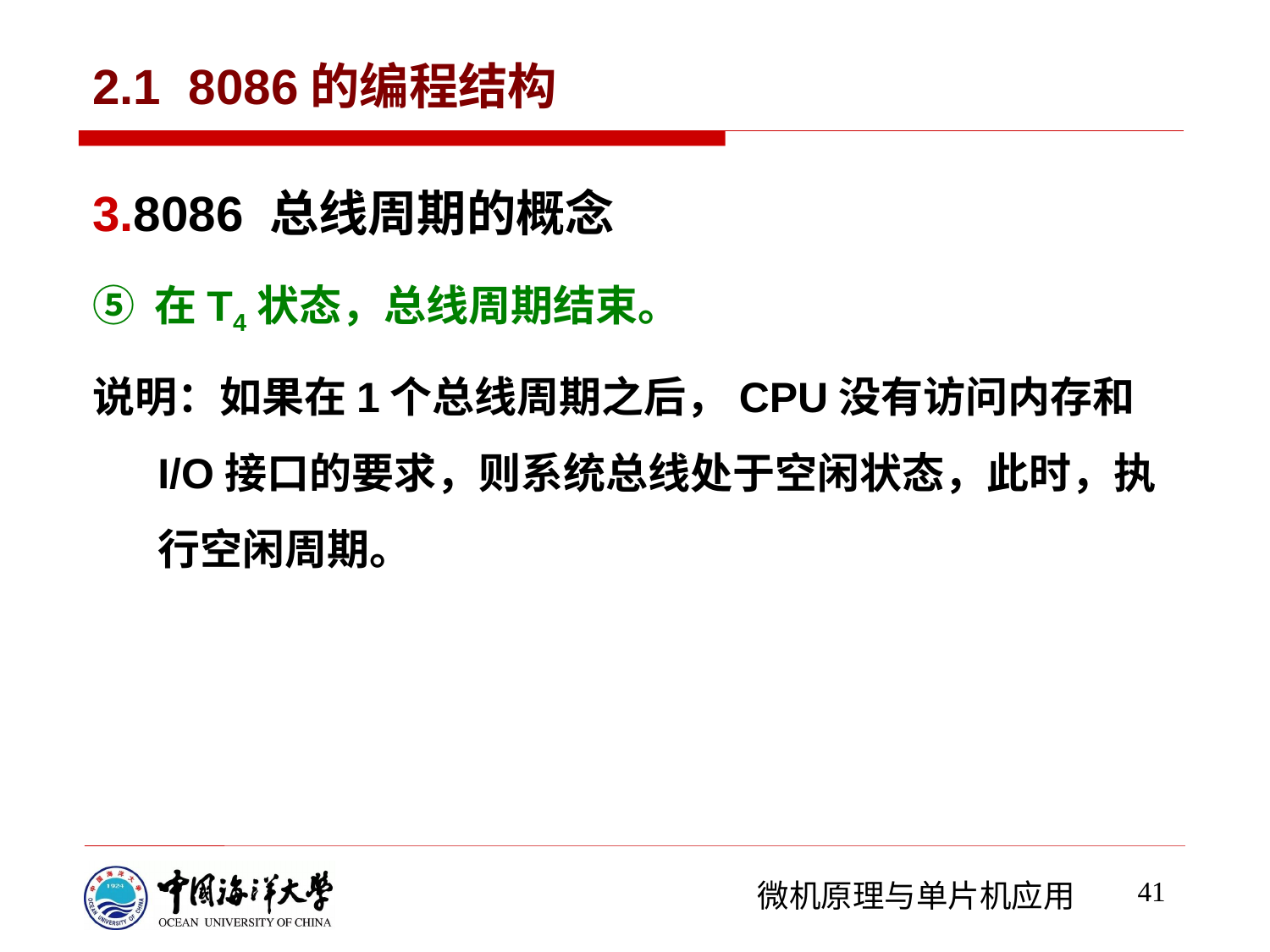

# 2.1  8086的编程结构
8086 总线周期的概念
⑤ 在T4状态，总线周期结束。
说明：如果在1个总线周期之后，CPU没有访问内存和I/O接口的要求，则系统总线处于空闲状态，此时，执行空闲周期。

41